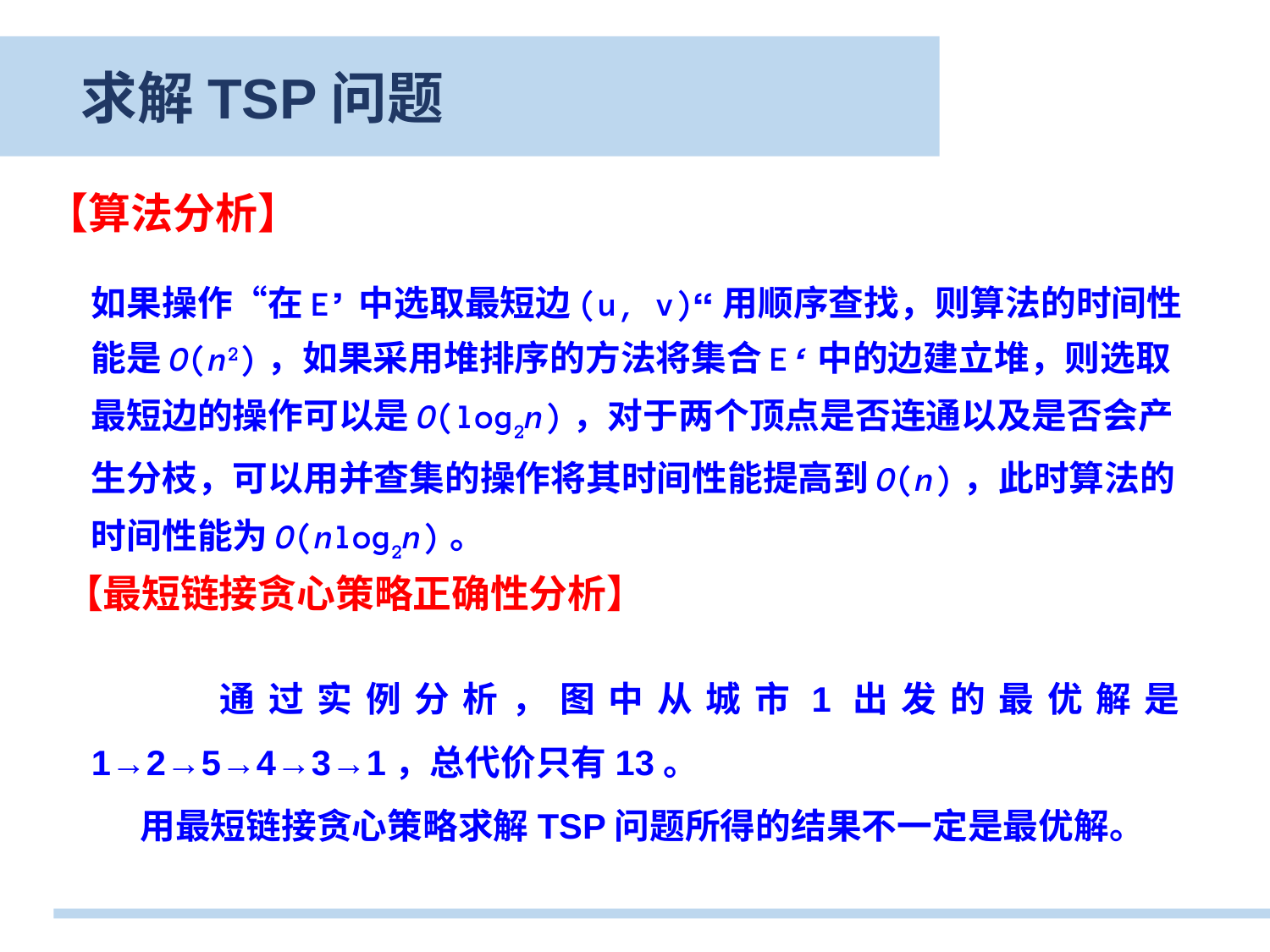

求解TSP问题
【算法分析】
如果操作“在E’中选取最短边(u, v)“用顺序查找，则算法的时间性能是O(n2)，如果采用堆排序的方法将集合E‘中的边建立堆，则选取最短边的操作可以是O(log2n)，对于两个顶点是否连通以及是否会产生分枝，可以用并查集的操作将其时间性能提高到O(n)，此时算法的时间性能为O(nlog2n)。
  【最短链接贪心策略正确性分析】
     通过实例分析，图中从城市1出发的最优解是1→2→5→4→3→1，总代价只有13。
     用最短链接贪心策略求解TSP问题所得的结果不一定是最优解。